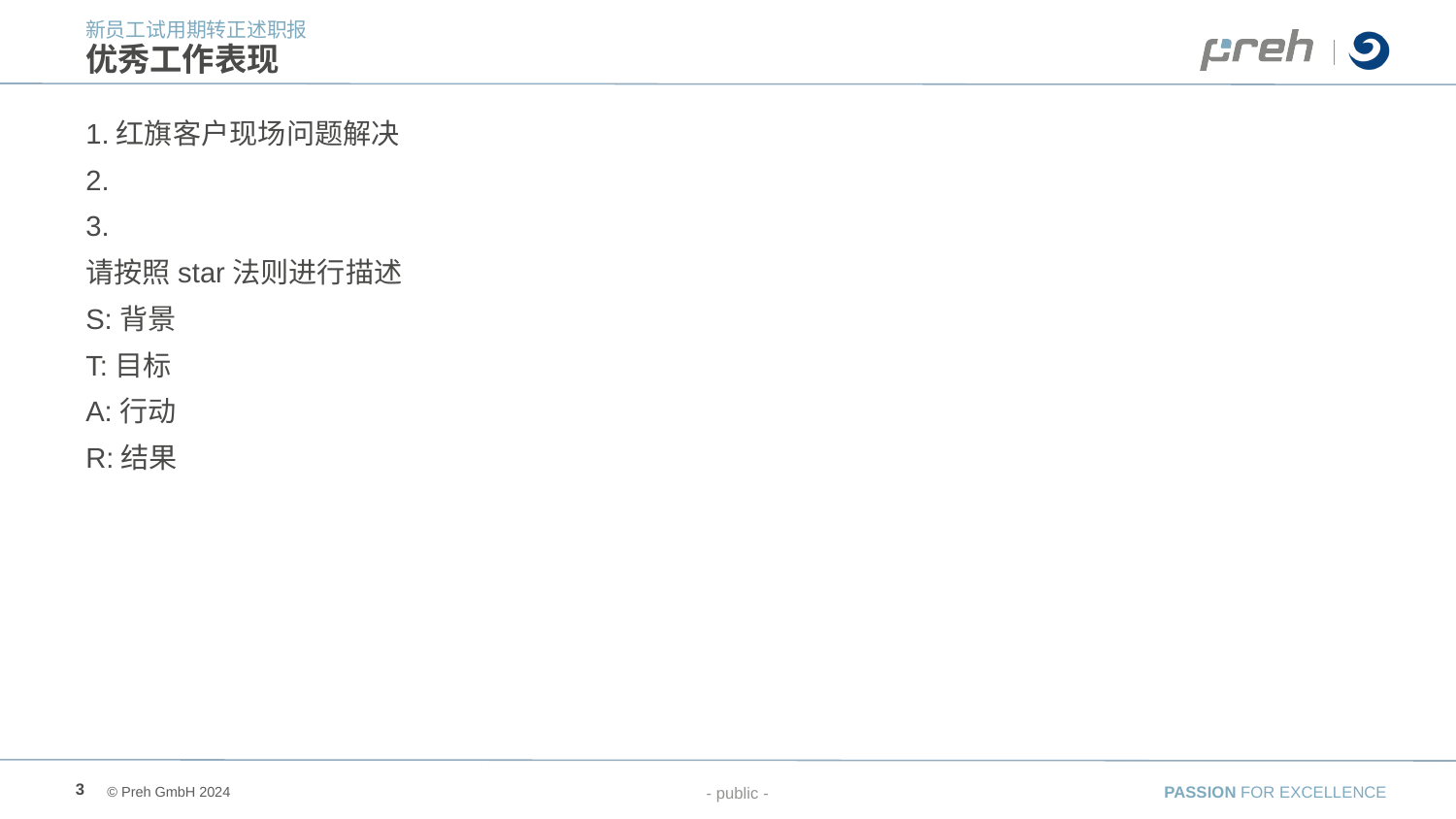

新员工试用期转正述职报
# 优秀工作表现
1.红旗客户现场问题解决
2.
3.
请按照star法则进行描述
S:背景
T:目标
A:行动
R:结果